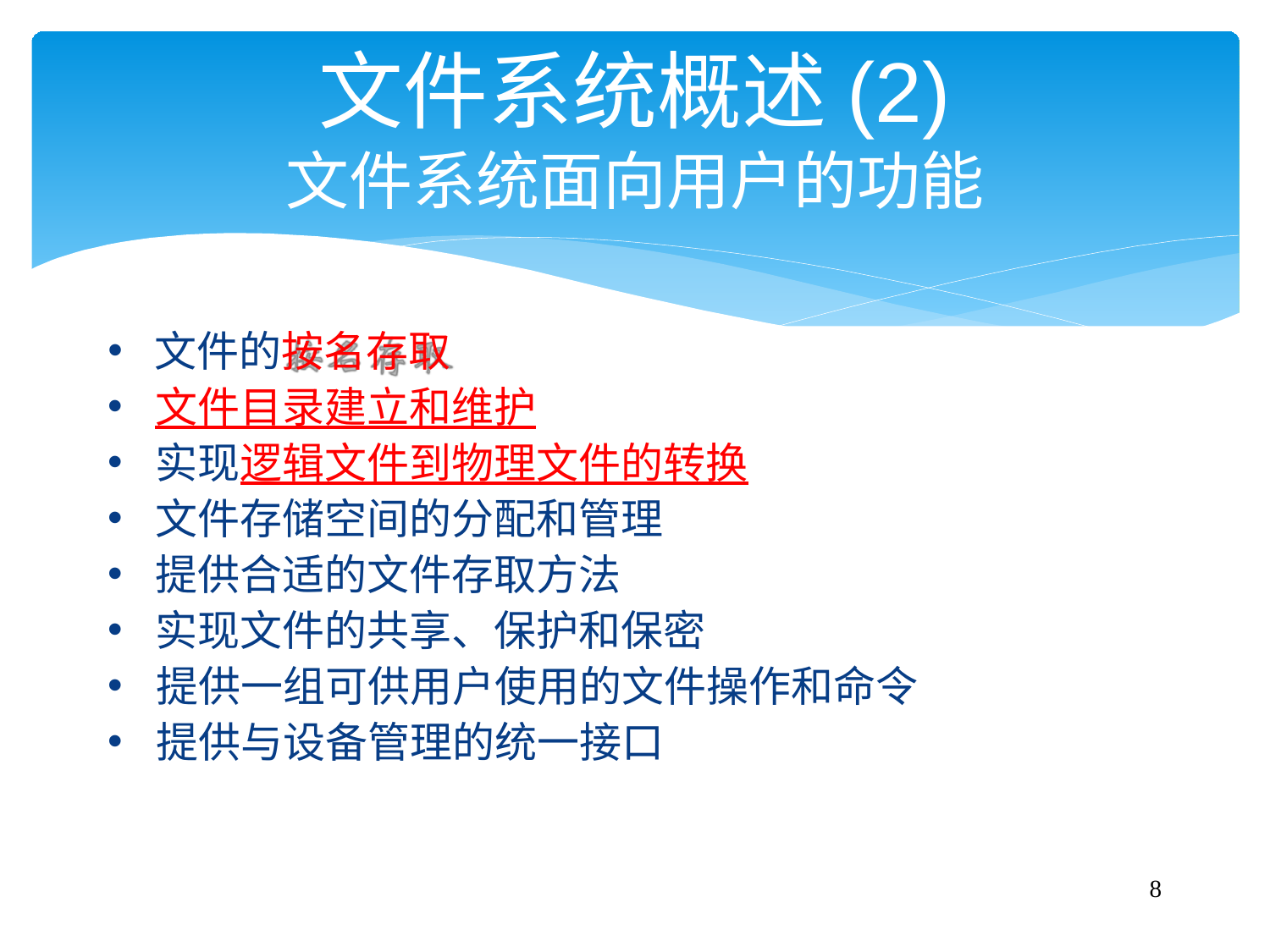

# 文件系统概述(2)
文件系统面向用户的功能

文件的按名存取
文件目录建立和维护
实现逻辑文件到物理文件的转换
文件存储空间的分配和管理
提供合适的文件存取方法
实现文件的共享、保护和保密
提供一组可供用户使用的文件操作和命令
提供与设备管理的统一接口

8